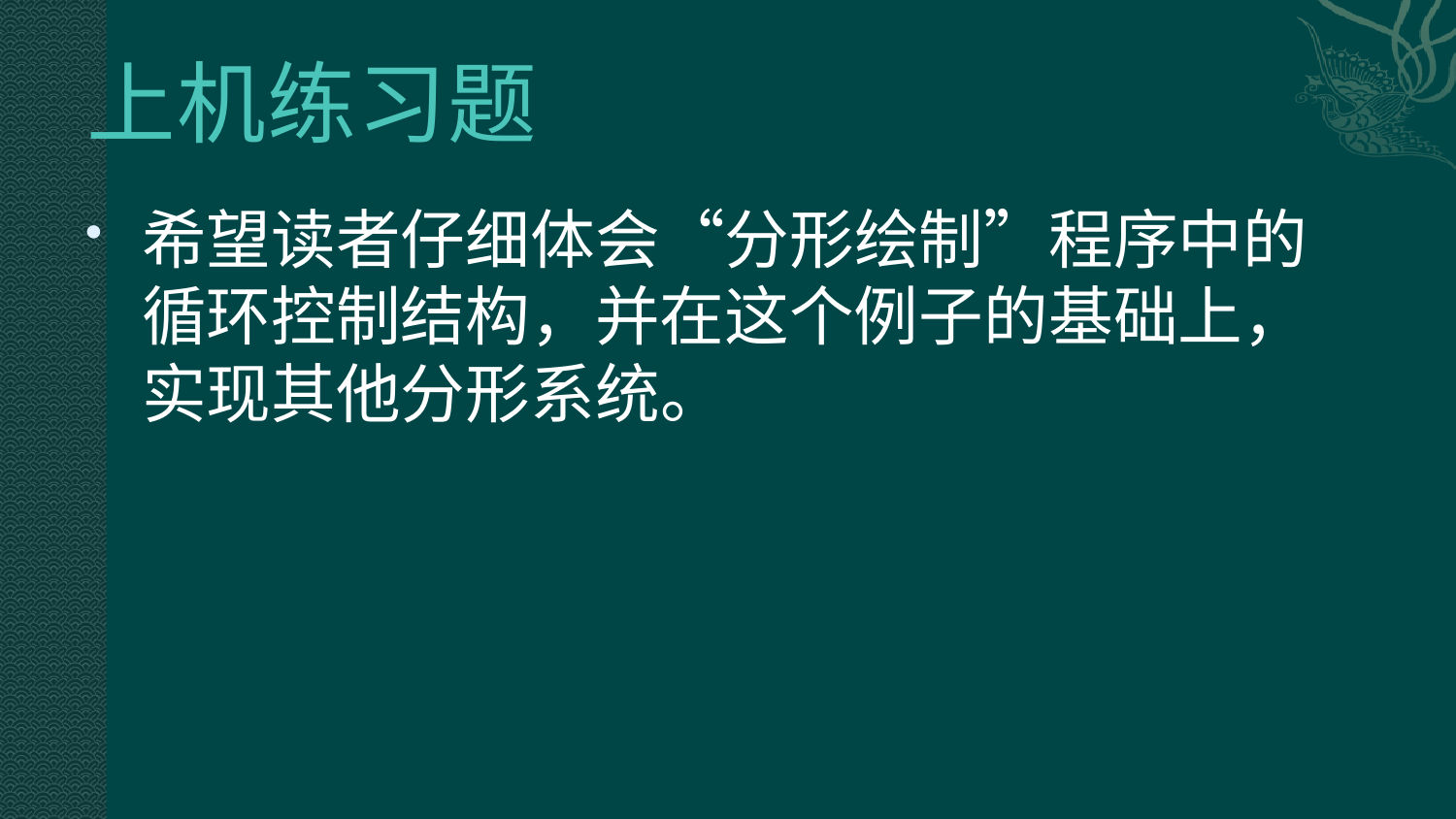

# 上机练习题
希望读者仔细体会“分形绘制”程序中的循环控制结构，并在这个例子的基础上，实现其他分形系统。